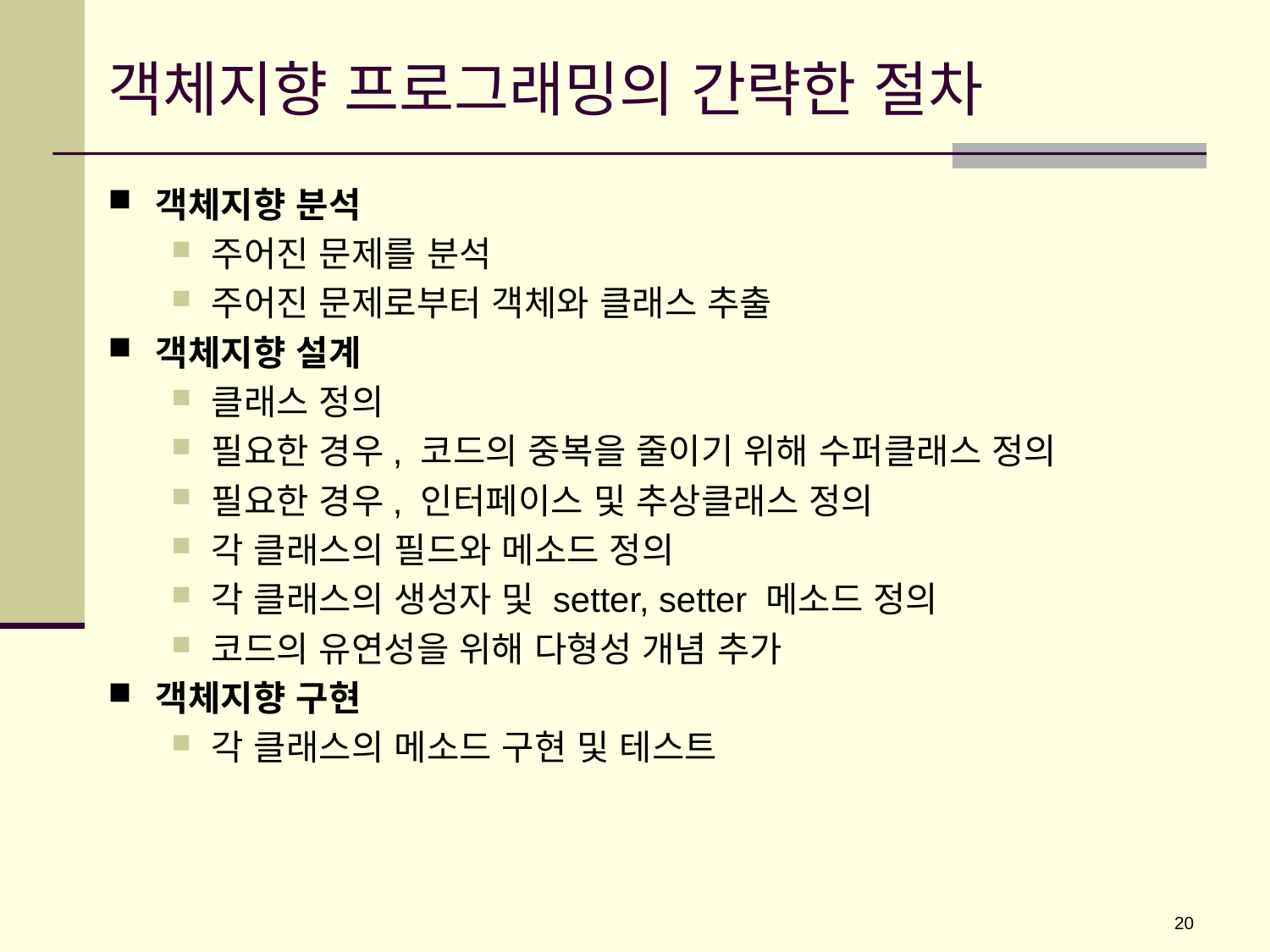

# 객체지향 프로그래밍의 간략한 절차
객체지향 분석
주어진 문제를 분석
주어진 문제로부터 객체와 클래스 추출
객체지향 설계
클래스 정의
필요한 경우, 코드의 중복을 줄이기 위해 수퍼클래스 정의
필요한 경우, 인터페이스 및 추상클래스 정의
각 클래스의 필드와 메소드 정의
각 클래스의 생성자 및 setter, setter 메소드 정의
코드의 유연성을 위해 다형성 개념 추가
객체지향 구현
각 클래스의 메소드 구현 및 테스트
20